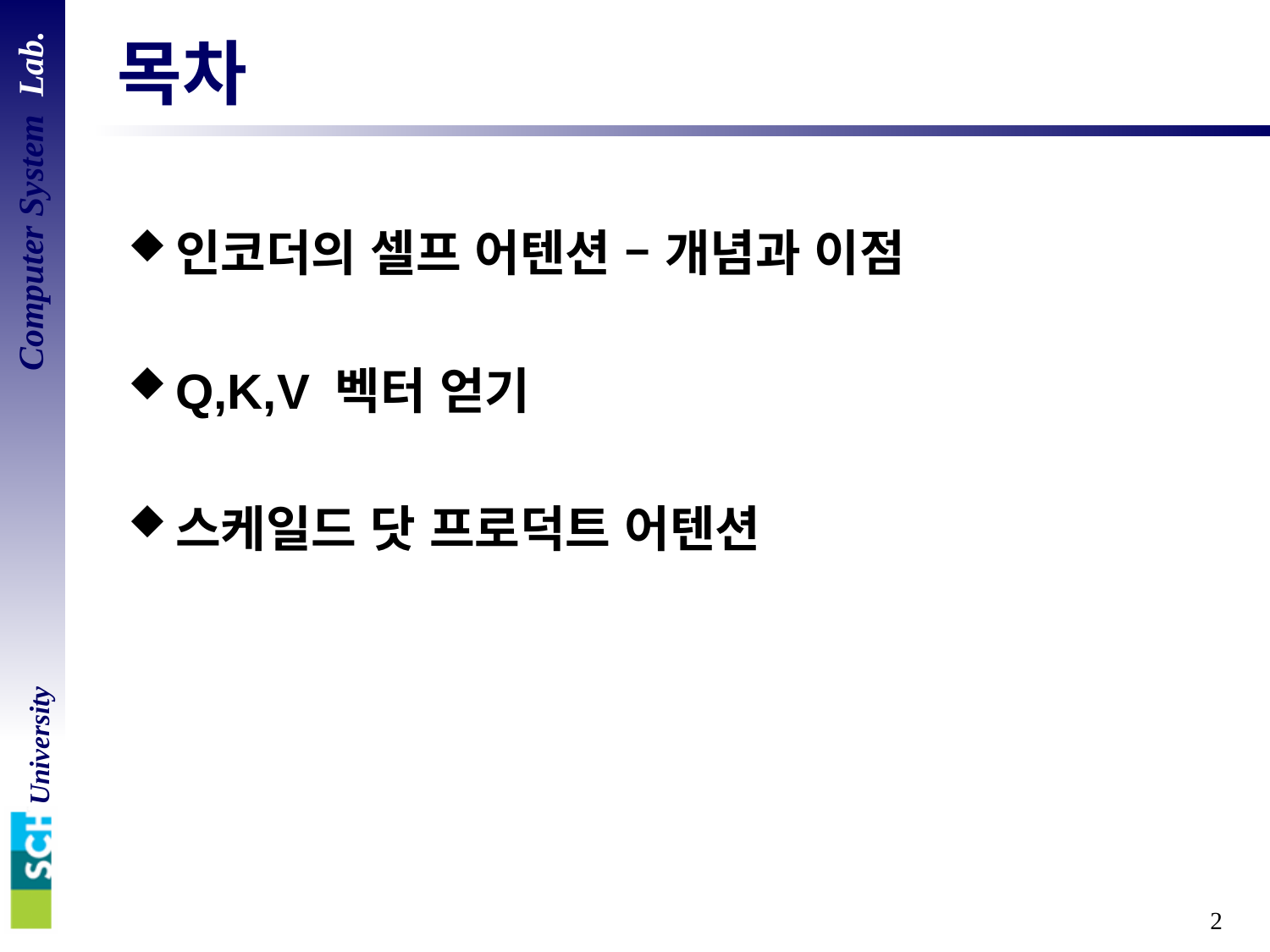

# 목차

인코더의 셀프 어텐션 – 개념과 이점

Q,K,V 벡터 얻기

스케일드 닷 프로덕트 어텐션